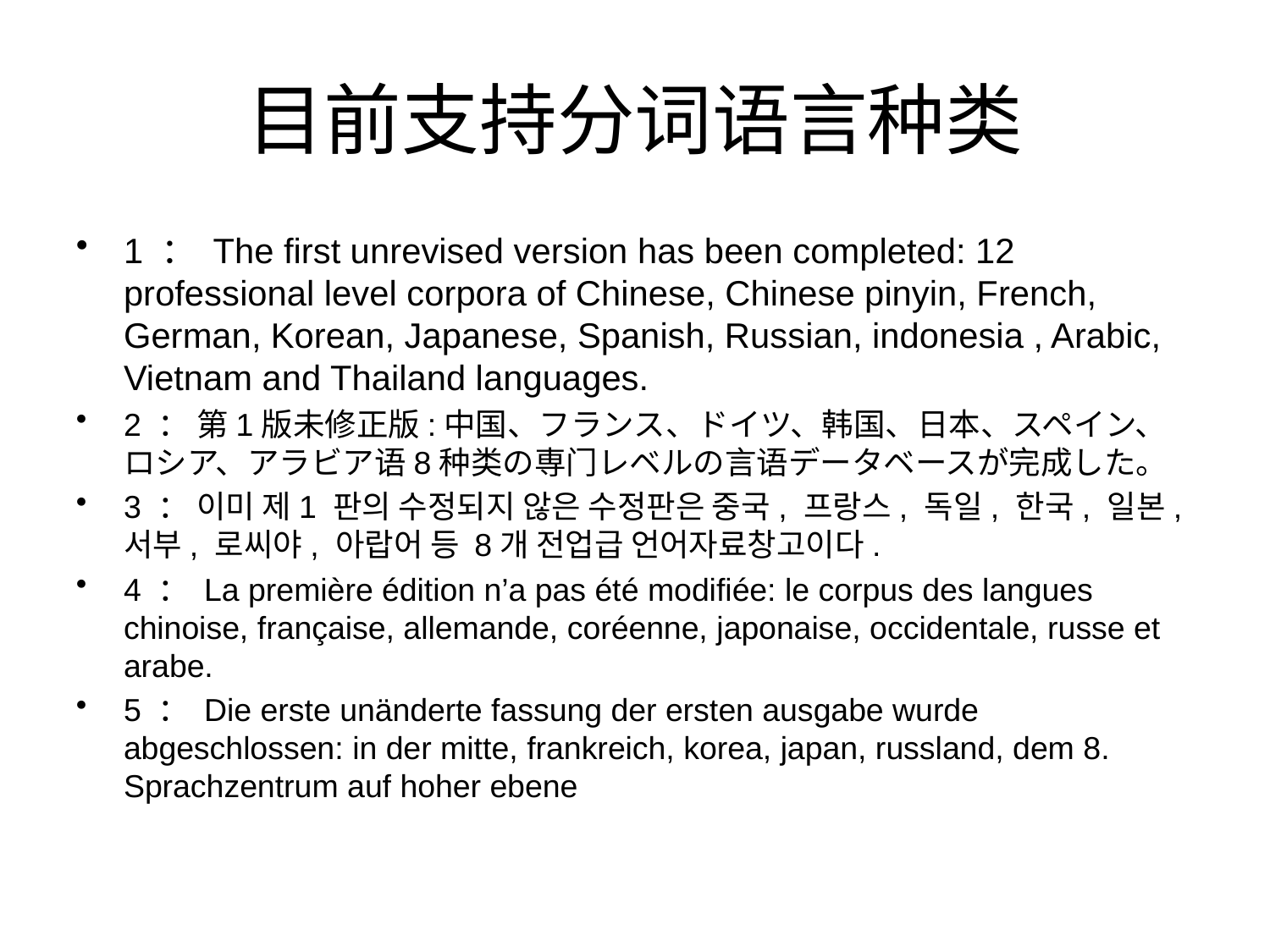

# 目前支持分词语言种类
1 ： The first unrevised version has been completed: 12 professional level corpora of Chinese, Chinese pinyin, French, German, Korean, Japanese, Spanish, Russian, indonesia , Arabic, Vietnam and Thailand languages.
2 ： 第1版未修正版:中国、フランス、ドイツ、韩国、日本、スペイン、ロシア、アラビア语8种类の専门レベルの言语データベースが完成した。
3 ： 이미 제1 판의 수정되지 않은 수정판은 중국, 프랑스, 독일, 한국, 일본, 서부, 로씨야, 아랍어 등 8개 전업급 언어자료창고이다.
4 ： La première édition n’a pas été modifiée: le corpus des langues chinoise, française, allemande, coréenne, japonaise, occidentale, russe et arabe.
5 ： Die erste unänderte fassung der ersten ausgabe wurde abgeschlossen: in der mitte, frankreich, korea, japan, russland, dem 8. Sprachzentrum auf hoher ebene